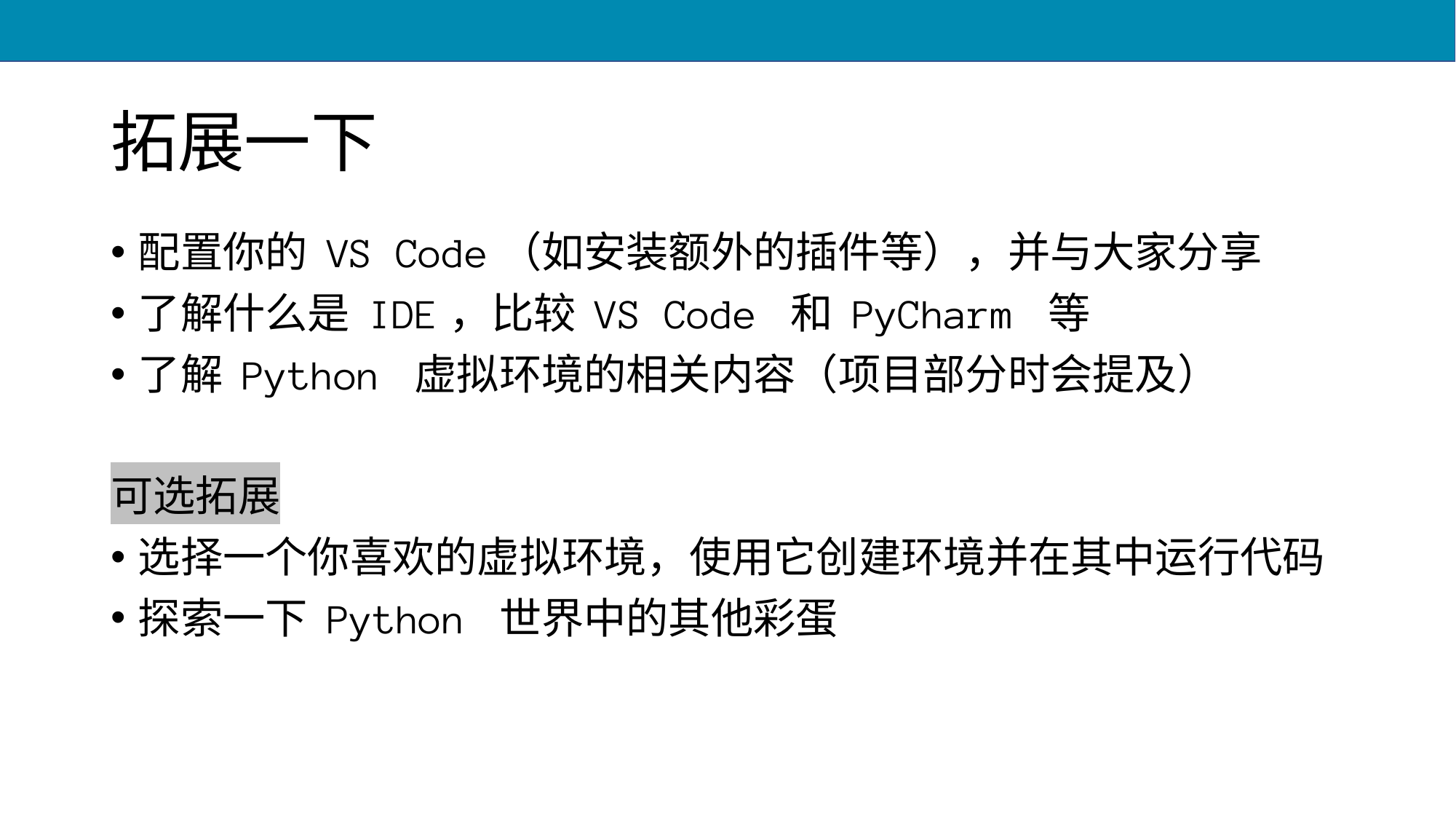

# 拓展一下
配置你的 VS Code（如安装额外的插件等），并与大家分享
了解什么是 IDE，比较 VS Code 和 PyCharm 等
了解 Python 虚拟环境的相关内容（项目部分时会提及）

可选拓展
选择一个你喜欢的虚拟环境，使用它创建环境并在其中运行代码
探索一下 Python 世界中的其他彩蛋